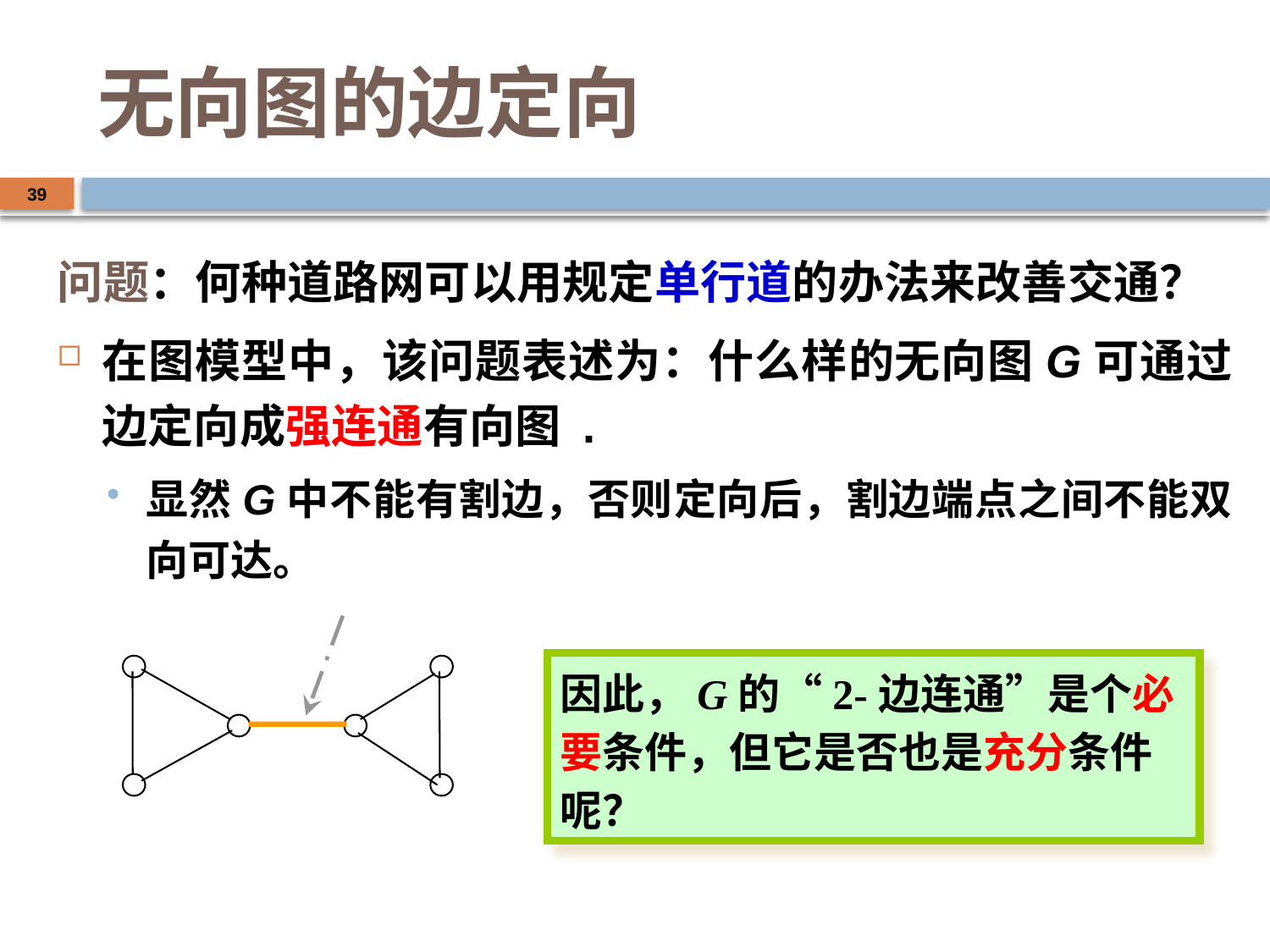

# 无向图的边定向
39
问题：何种道路网可以用规定单行道的办法来改善交通？
在图模型中，该问题表述为：什么样的无向图G可通过边定向成强连通有向图 .
显然G中不能有割边，否则定向后，割边端点之间不能双向可达。

因此，G的“2-边连通”是个必要条件，但它是否也是充分条件呢？